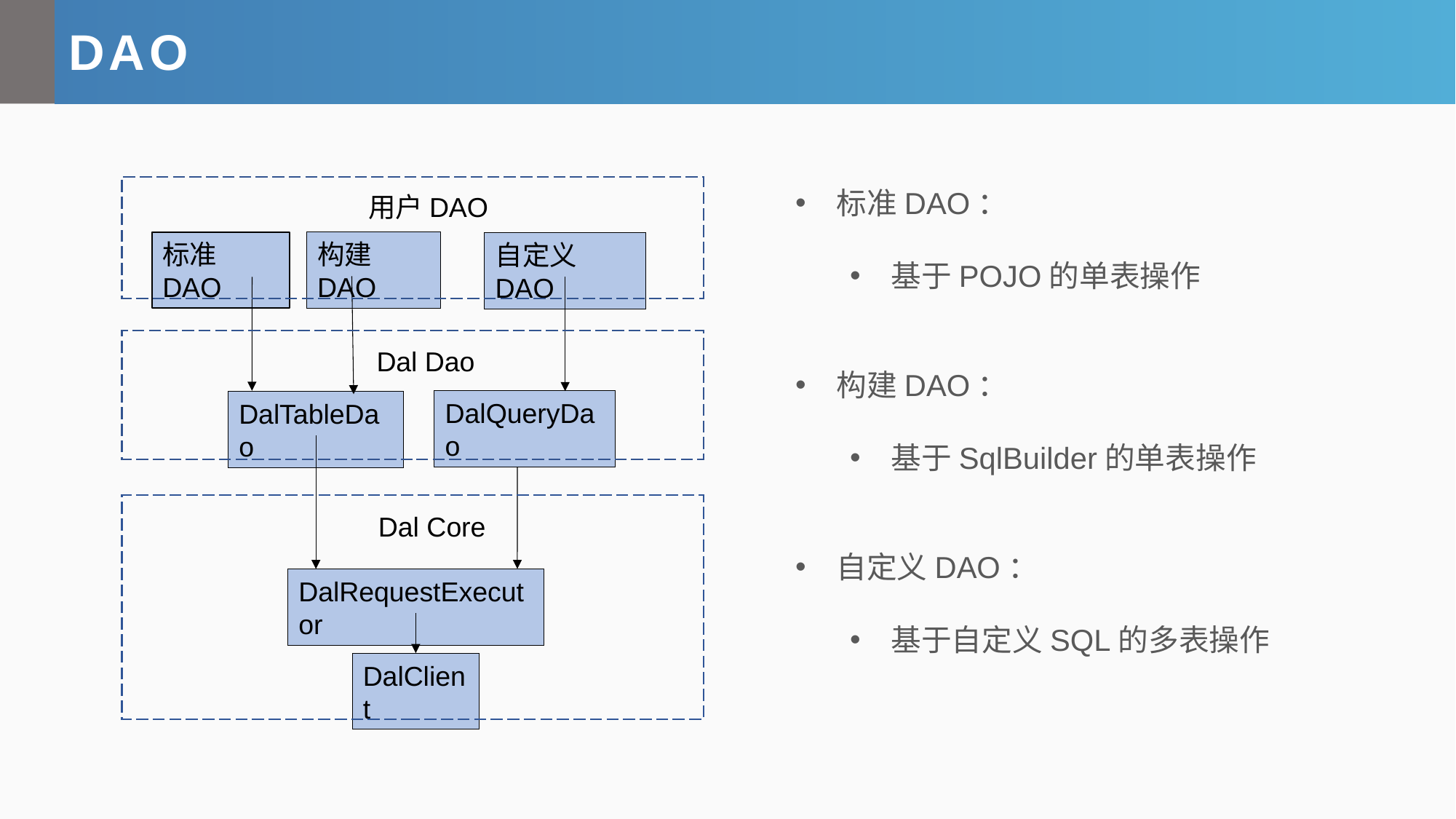

DAO

标准DAO
构建DAO
自定义DAO

DalQueryDao
DalTableDao

DalRequestExecutor
DalClient
用户DAO
Dal Dao
Dal Core
标准DAO：

基于POJO的单表操作

构建DAO：

基于SqlBuilder的单表操作

自定义DAO：

基于自定义SQL的多表操作